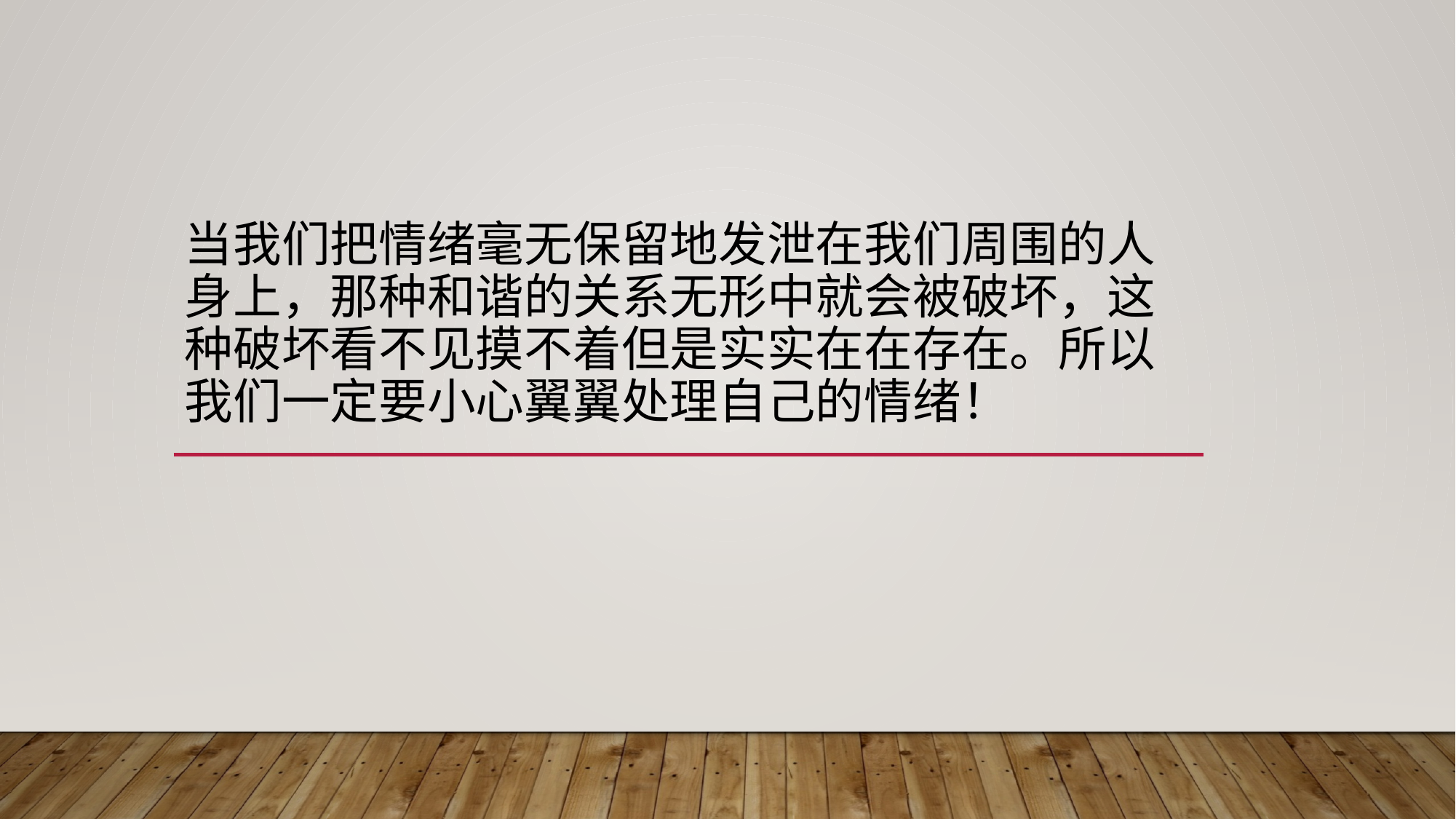

# 当我们把情绪毫无保留地发泄在我们周围的人身上，那种和谐的关系无形中就会被破坏，这种破坏看不见摸不着但是实实在在存在。所以我们一定要小心翼翼处理自己的情绪！